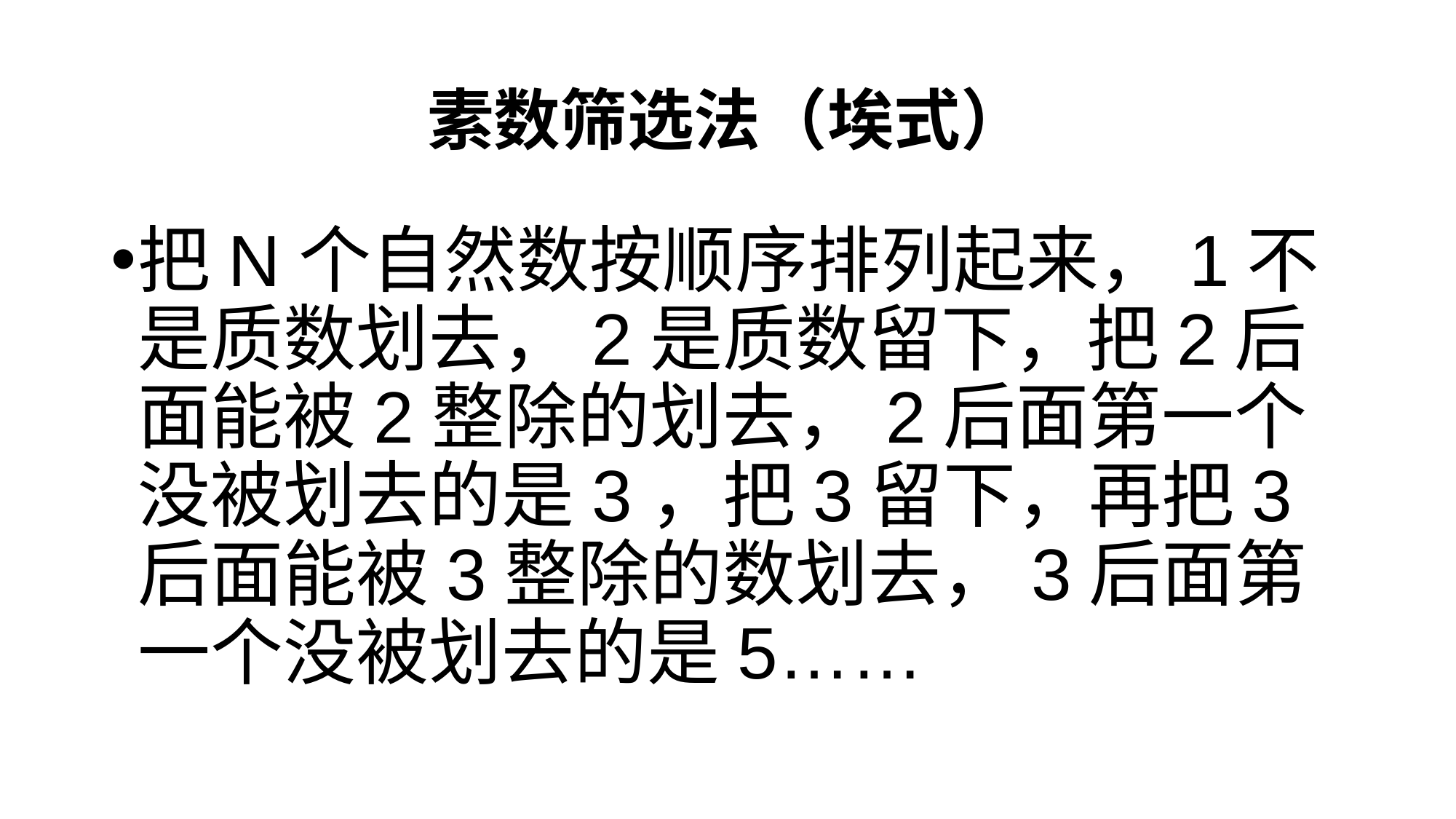

# 素数筛选法（埃式）
把N个自然数按顺序排列起来，1不是质数划去，2是质数留下，把2后面能被2整除的划去，2后面第一个没被划去的是3，把3留下，再把3后面能被3整除的数划去，3后面第一个没被划去的是5……